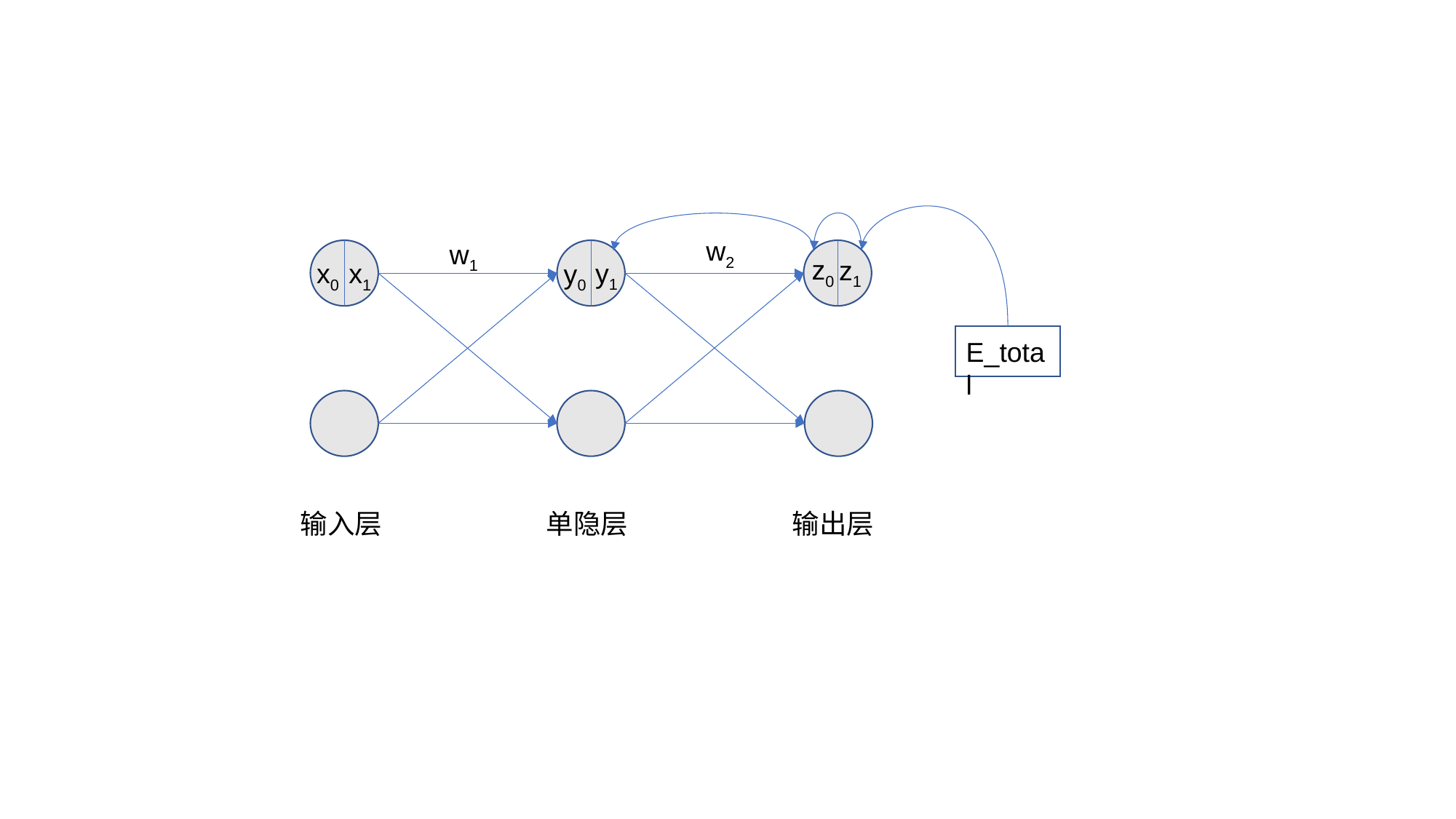

w2
w1

z0
z1
y1
x0
x1
y0

E_total

输入层
单隐层
输出层